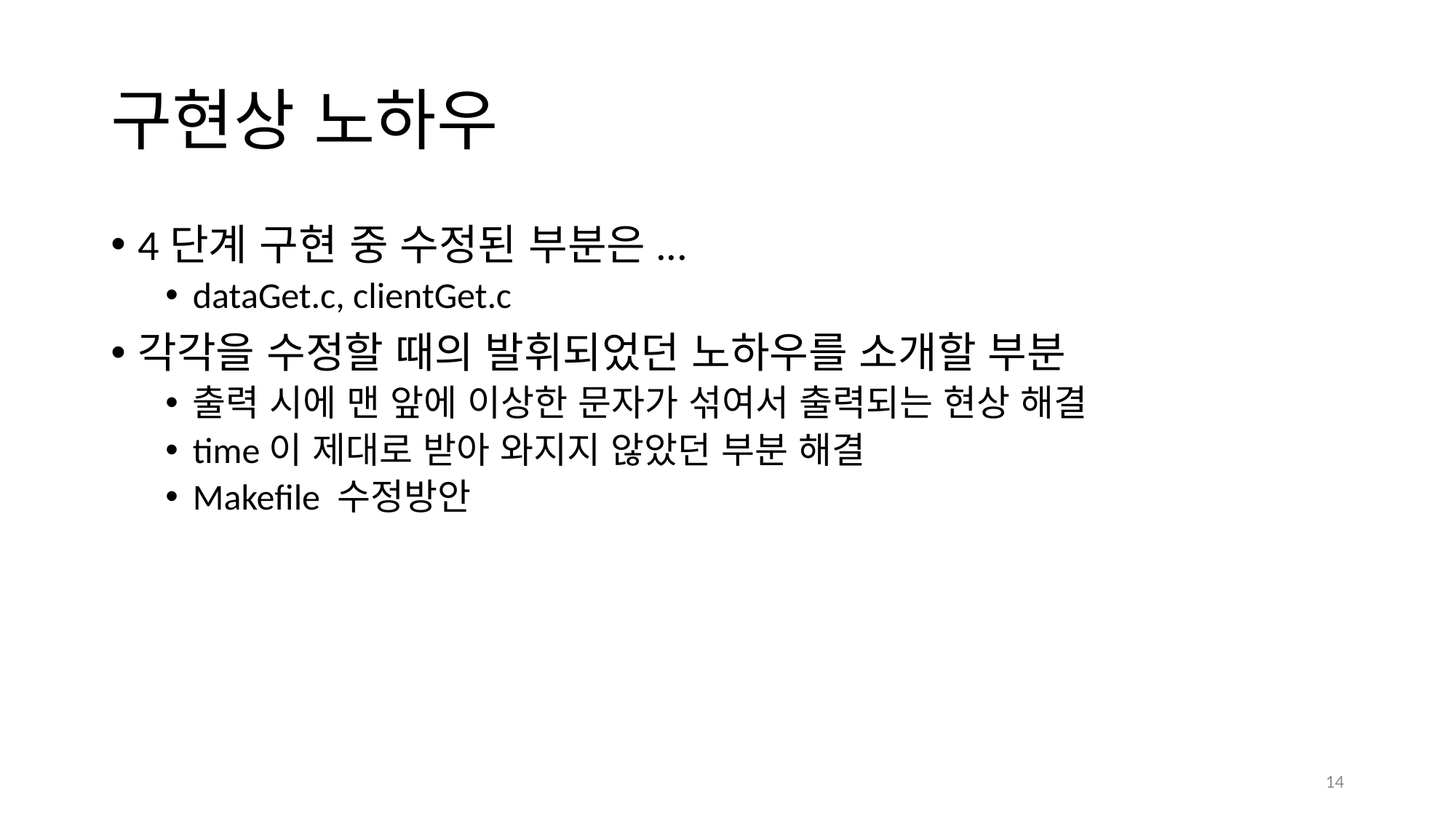

# 구현상 노하우
4단계 구현 중 수정된 부분은...
dataGet.c, clientGet.c
각각을 수정할 때의 발휘되었던 노하우를 소개할 부분
출력 시에 맨 앞에 이상한 문자가 섞여서 출력되는 현상 해결
time이 제대로 받아 와지지 않았던 부분 해결
Makefile 수정방안

14